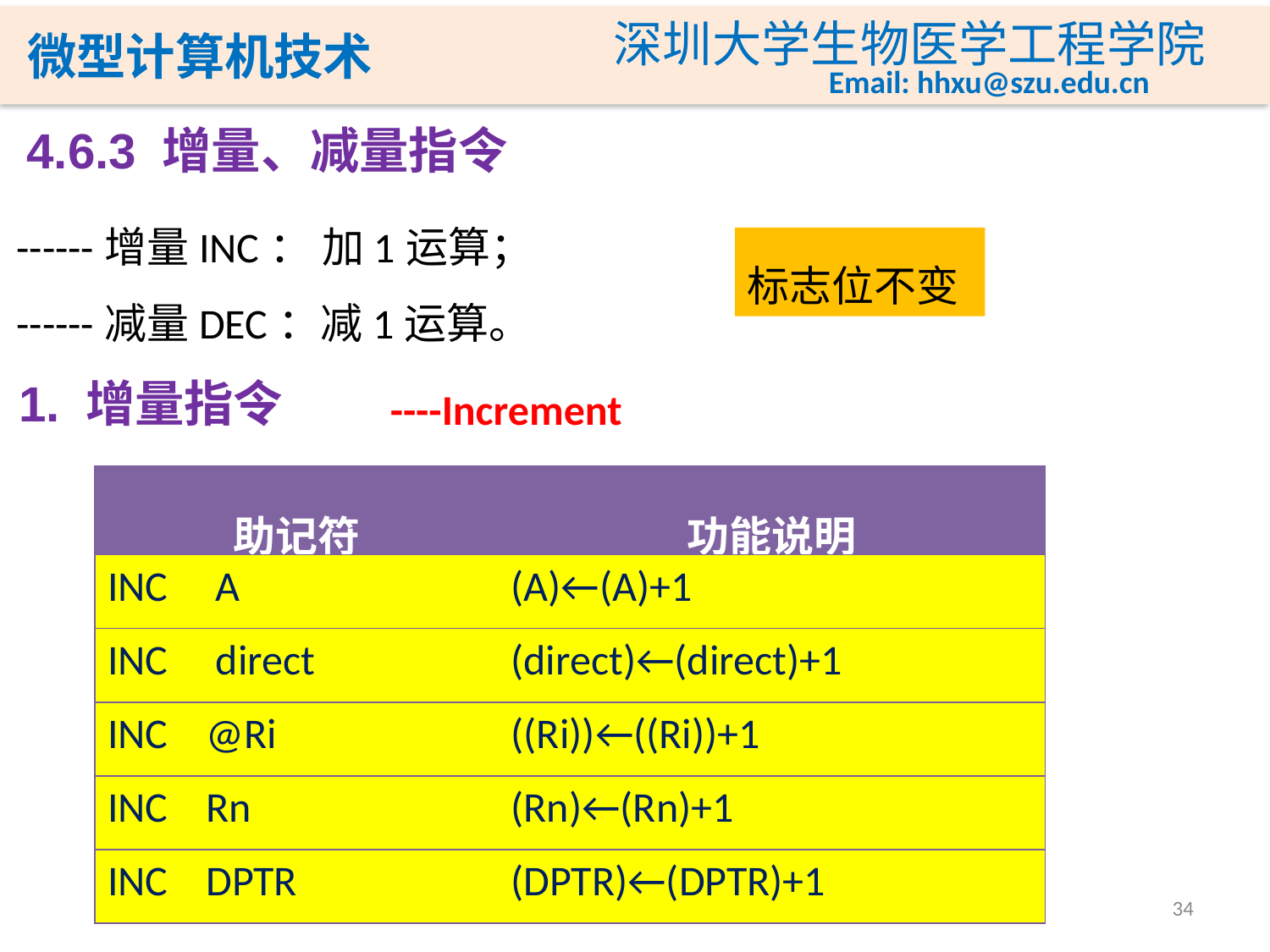

4.6.3 增量、减量指令
------增量INC： 加1运算；
------减量DEC：减1运算。
标志位不变
1. 增量指令
 ----Increment
| 助记符 | 功能说明 |
| --- | --- |
| INC A | (A)←(A)+1 |
| INC direct | (direct)←(direct)+1 |
| INC @Ri | ((Ri))←((Ri))+1 |
| INC Rn | (Rn)←(Rn)+1 |
| INC DPTR | (DPTR)←(DPTR)+1 |
34